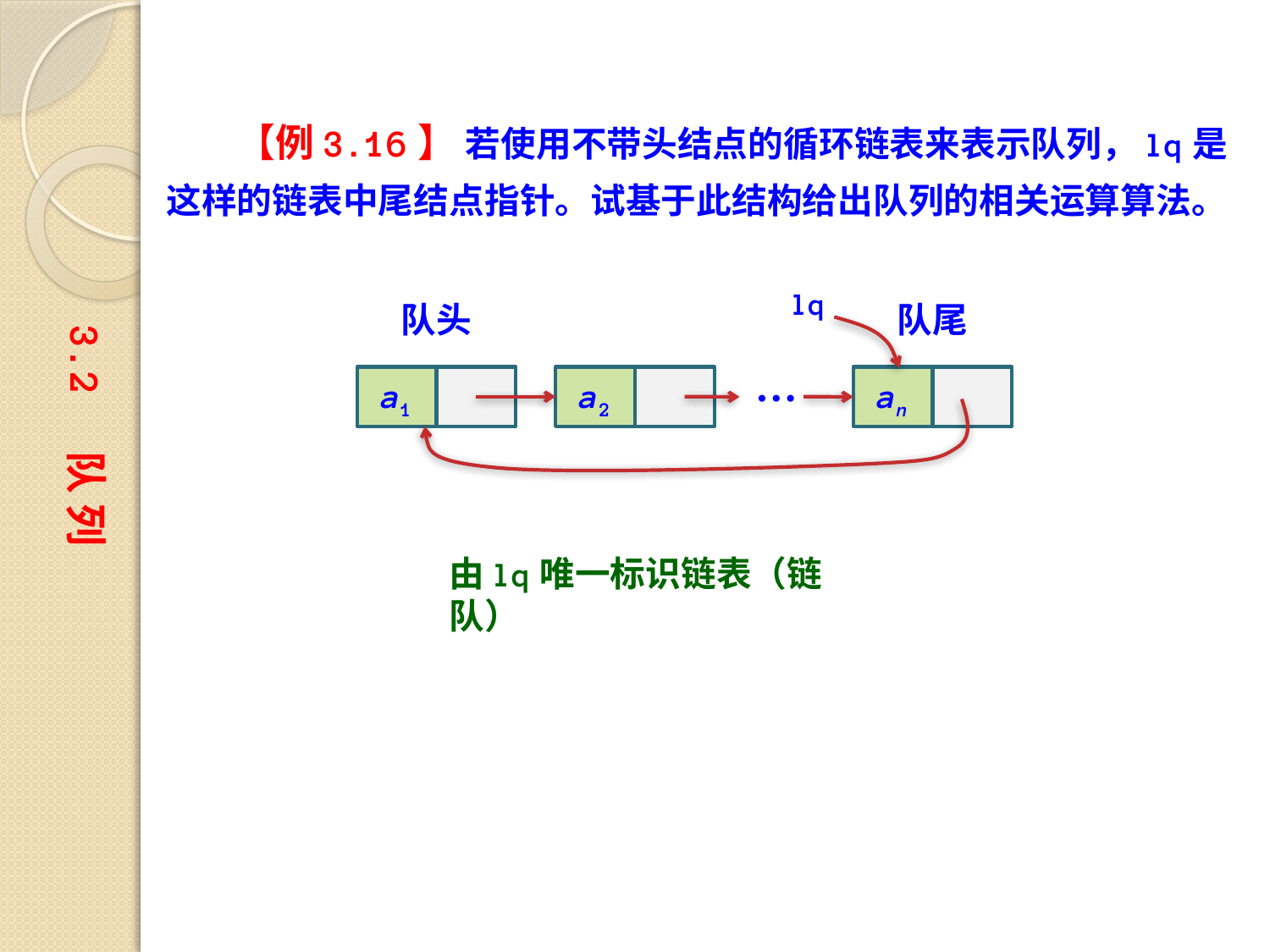

【例3.16】 若使用不带头结点的循环链表来表示队列，lq是这样的链表中尾结点指针。试基于此结构给出队列的相关运算算法。
3.2  队 列
lq
队头
队尾

…
a1

a2

an

由lq唯一标识链表（链队）